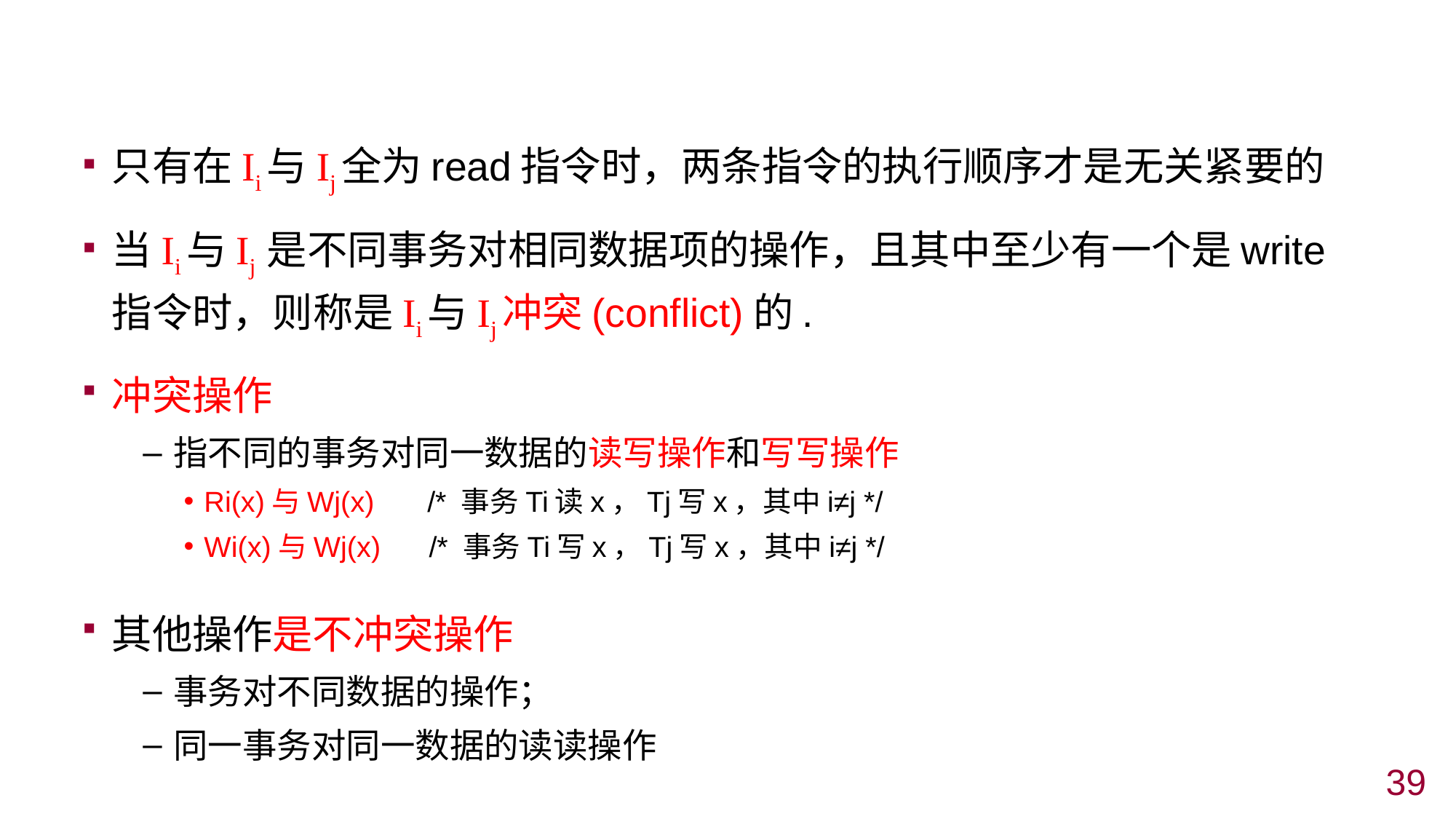

#
只有在Ii与Ij全为read指令时，两条指令的执行顺序才是无关紧要的

当Ii与Ij 是不同事务对相同数据项的操作，且其中至少有一个是write指令时，则称是Ii与Ij冲突(conflict)的.

冲突操作
指不同的事务对同一数据的读写操作和写写操作
Ri(x)与Wj(x)	  /* 事务Ti读x，Tj写x，其中i≠j */
Wi(x)与Wj(x)      /* 事务Ti写x，Tj写x，其中i≠j */

其他操作是不冲突操作
事务对不同数据的操作；
同一事务对同一数据的读读操作

39